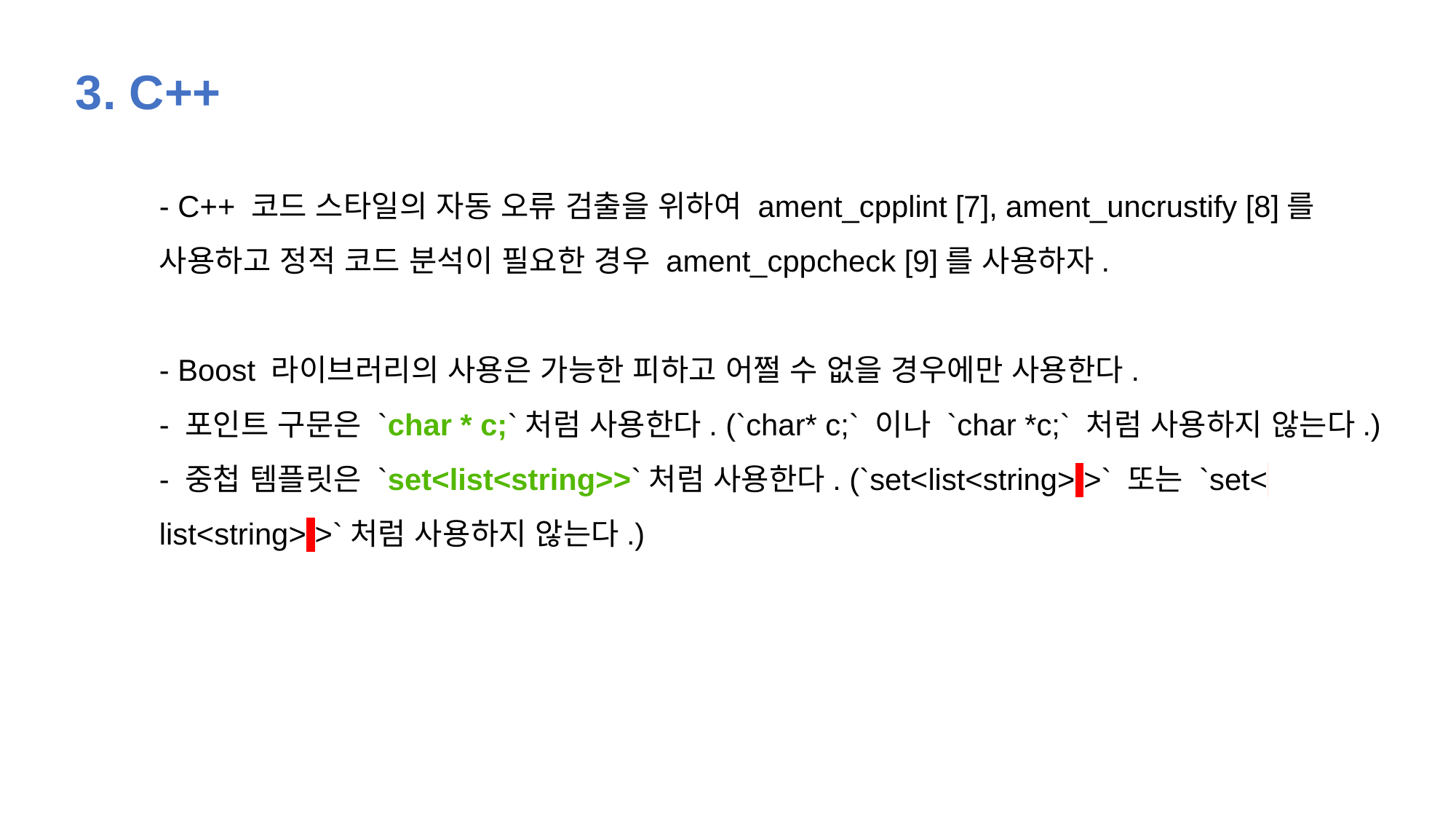

3. C++
- C++ 코드 스타일의 자동 오류 검출을 위하여 ament_cpplint [7], ament_uncrustify [8]를 사용하고 정적 코드 분석이 필요한 경우 ament_cppcheck [9]를 사용하자.
​
- Boost 라이브러리의 사용은 가능한 피하고 어쩔 수 없을 경우에만 사용한다.
- 포인트 구문은 `char * c;`처럼 사용한다. (`char* c;` 이나 `char *c;` 처럼 사용하지 않는다.)
- 중첩 템플릿은 `set<list<string>>`처럼 사용한다. (`set<list<string> >` 또는 `set< list<string> >`처럼 사용하지 않는다.)